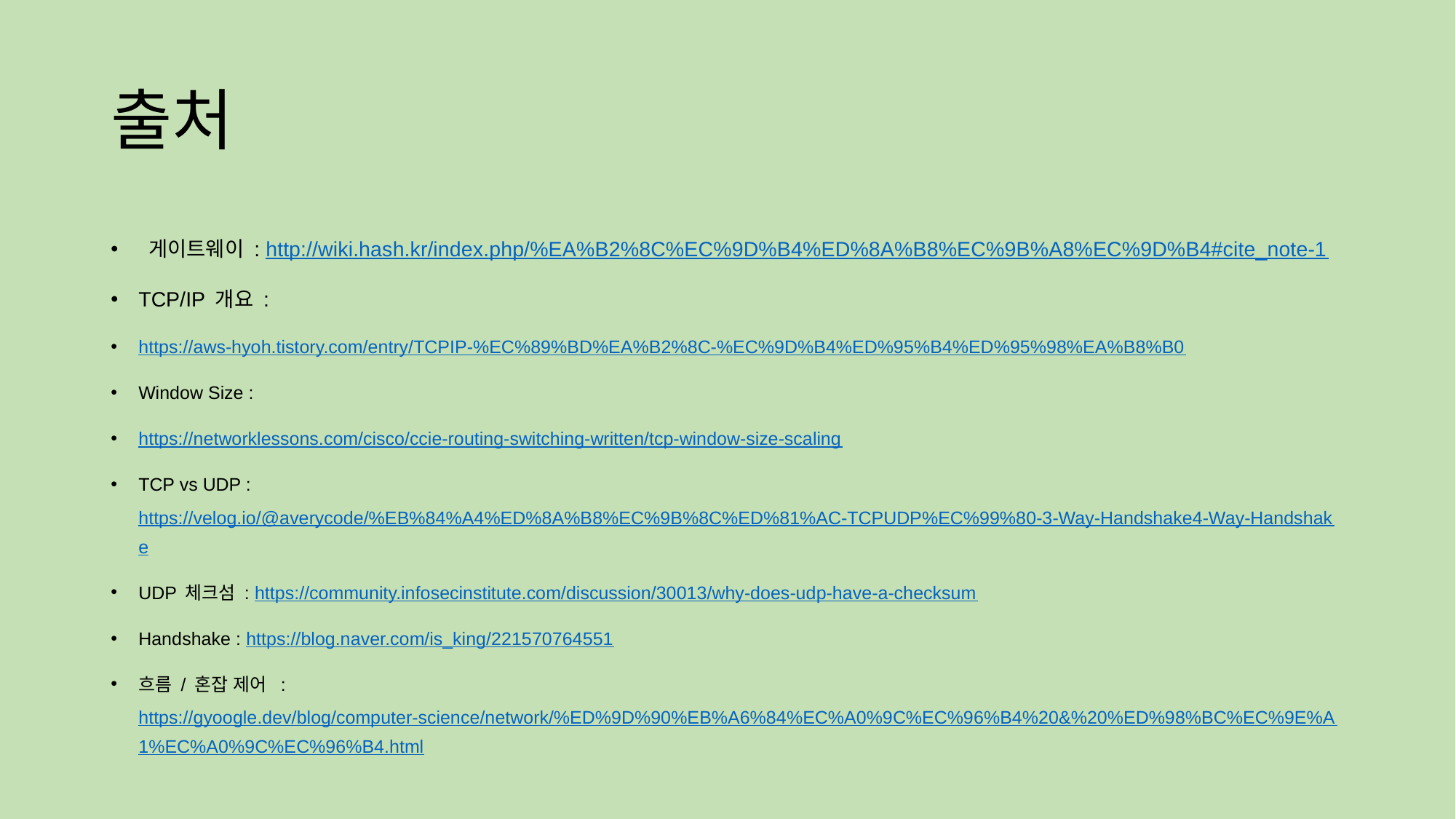

# 출처
 게이트웨이 : http://wiki.hash.kr/index.php/%EA%B2%8C%EC%9D%B4%ED%8A%B8%EC%9B%A8%EC%9D%B4#cite_note-1
TCP/IP 개요 :
https://aws-hyoh.tistory.com/entry/TCPIP-%EC%89%BD%EA%B2%8C-%EC%9D%B4%ED%95%B4%ED%95%98%EA%B8%B0
Window Size :
https://networklessons.com/cisco/ccie-routing-switching-written/tcp-window-size-scaling
TCP vs UDP : https://velog.io/@averycode/%EB%84%A4%ED%8A%B8%EC%9B%8C%ED%81%AC-TCPUDP%EC%99%80-3-Way-Handshake4-Way-Handshake
UDP 체크섬 : https://community.infosecinstitute.com/discussion/30013/why-does-udp-have-a-checksum
Handshake : https://blog.naver.com/is_king/221570764551
흐름 / 혼잡 제어  : https://gyoogle.dev/blog/computer-science/network/%ED%9D%90%EB%A6%84%EC%A0%9C%EC%96%B4%20&%20%ED%98%BC%EC%9E%A1%EC%A0%9C%EC%96%B4.html